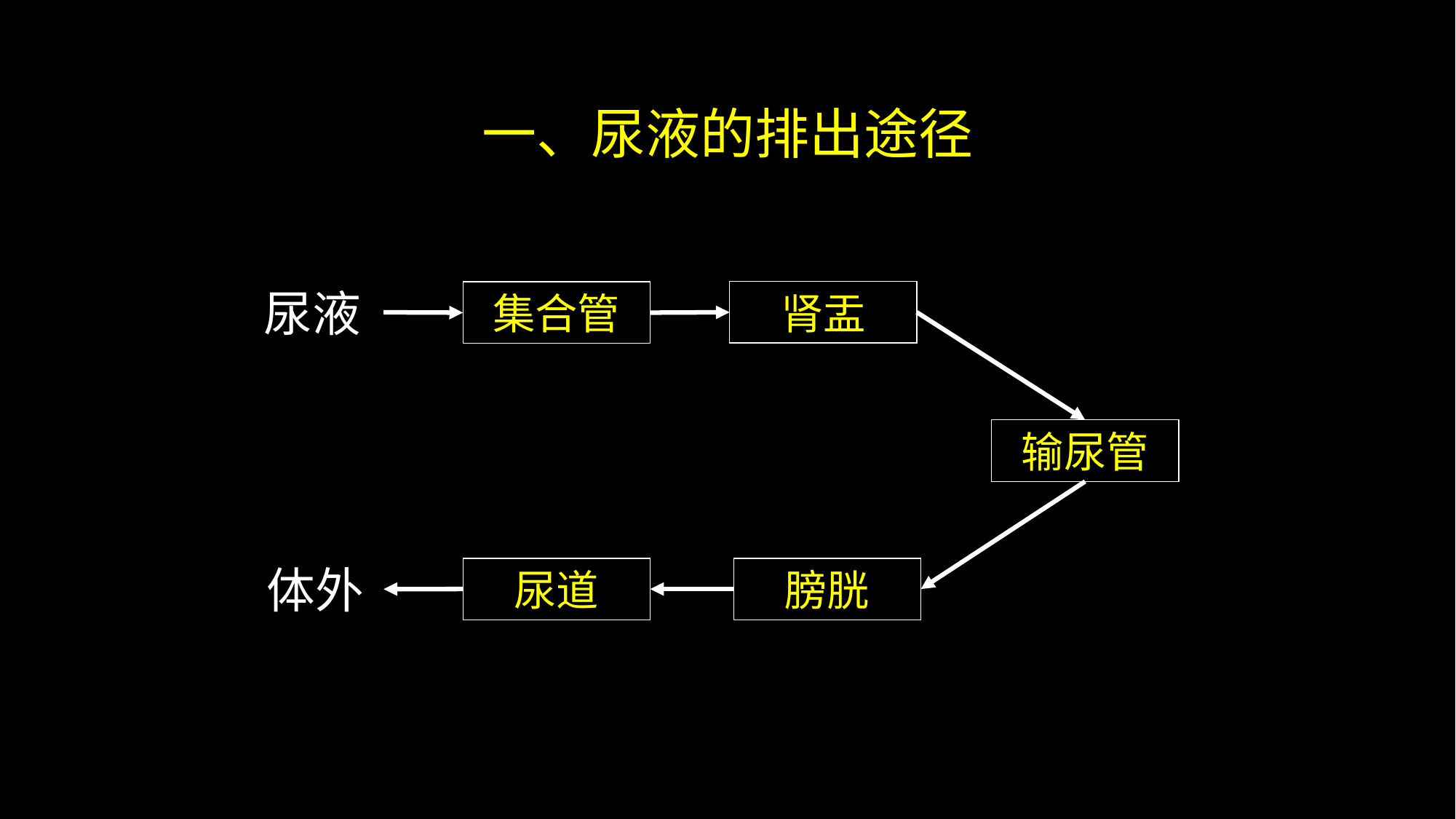

一、尿液的排出途径
尿液
肾盂
集合管
输尿管
体外
尿道
膀胱